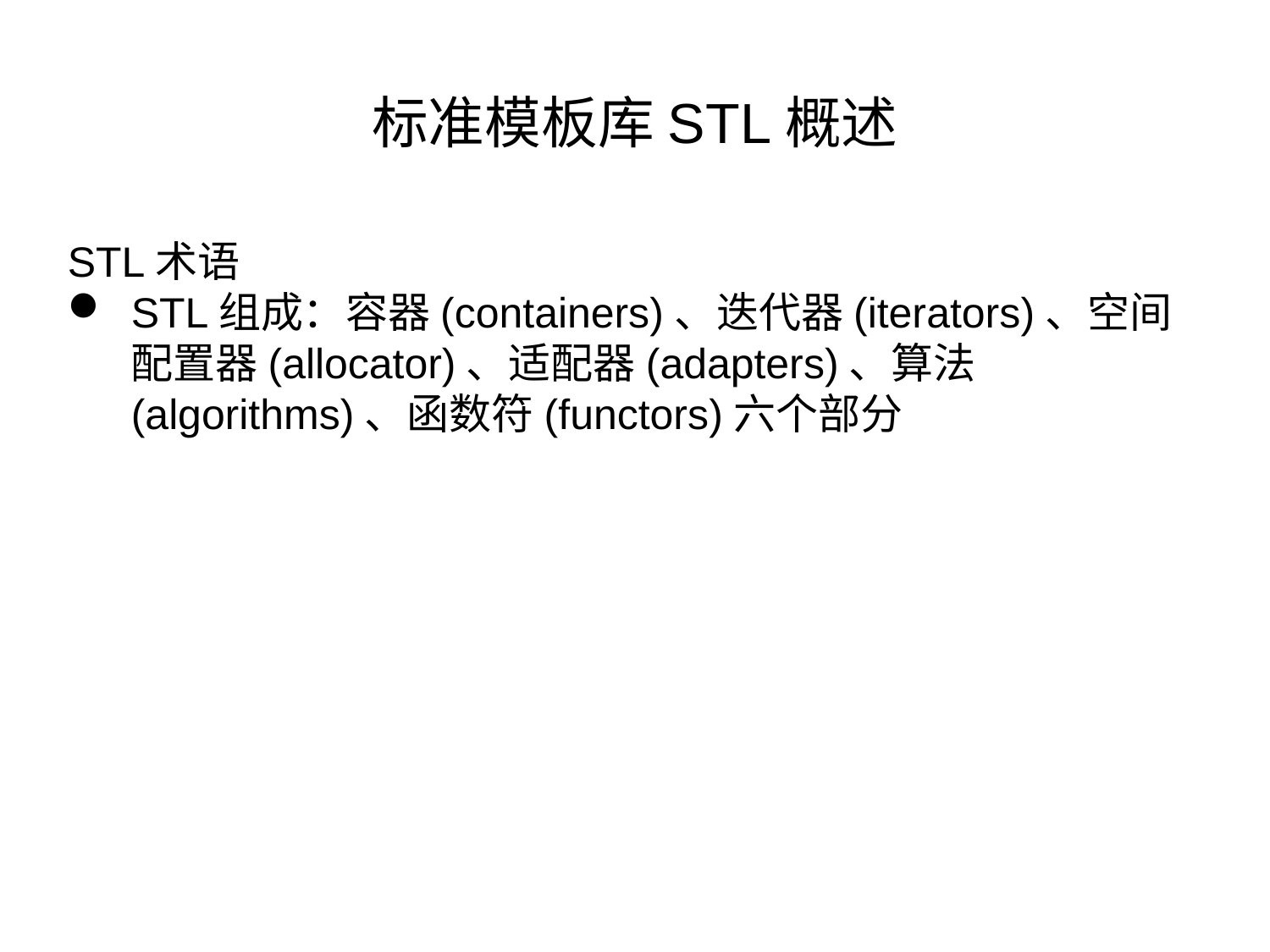

标准模板库STL概述
STL术语
STL组成：容器(containers)、迭代器(iterators)、空间配置器(allocator)、适配器(adapters)、算法(algorithms)、函数符(functors)六个部分